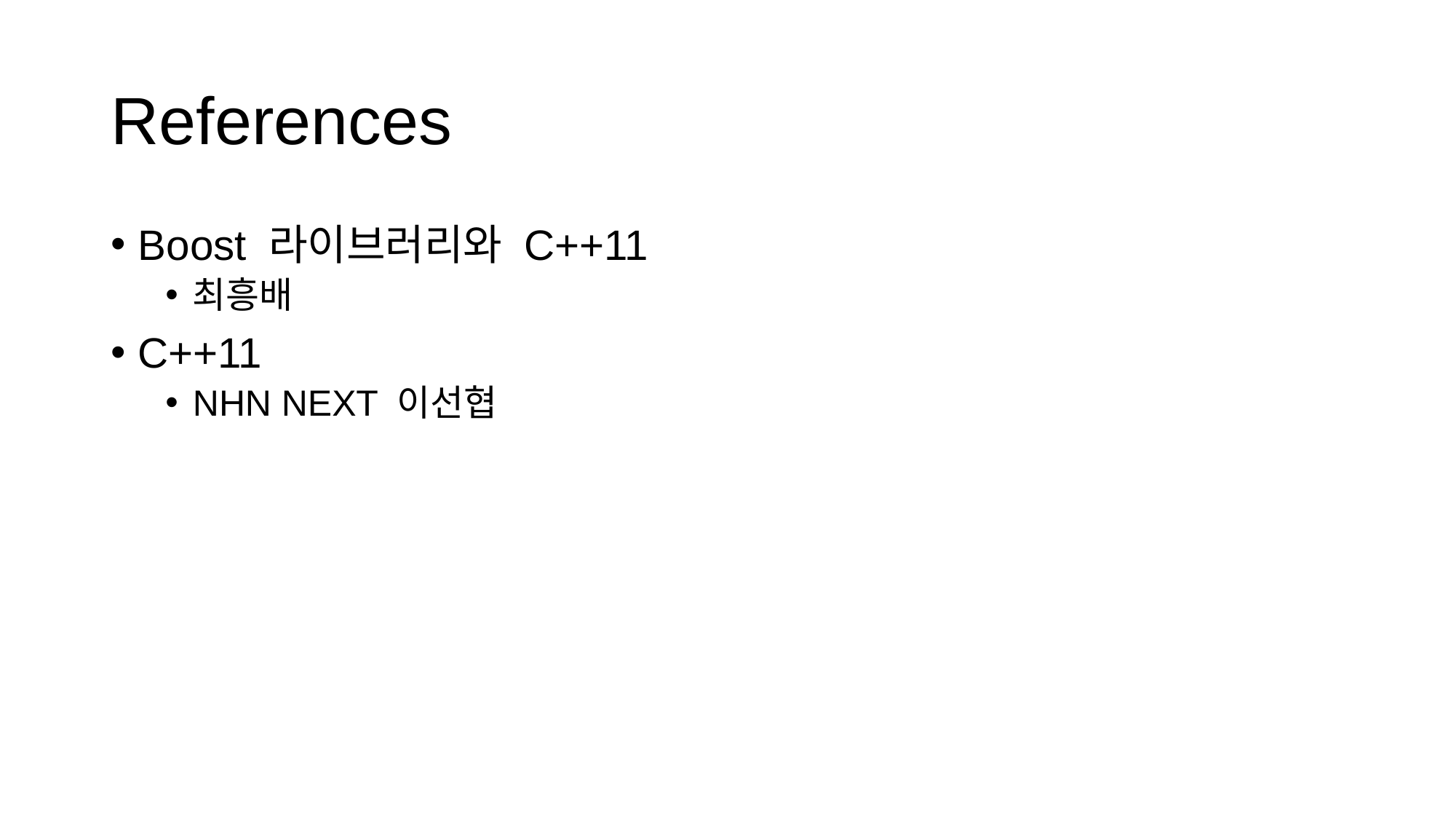

# References
Boost 라이브러리와 C++11
최흥배
C++11
NHN NEXT 이선협